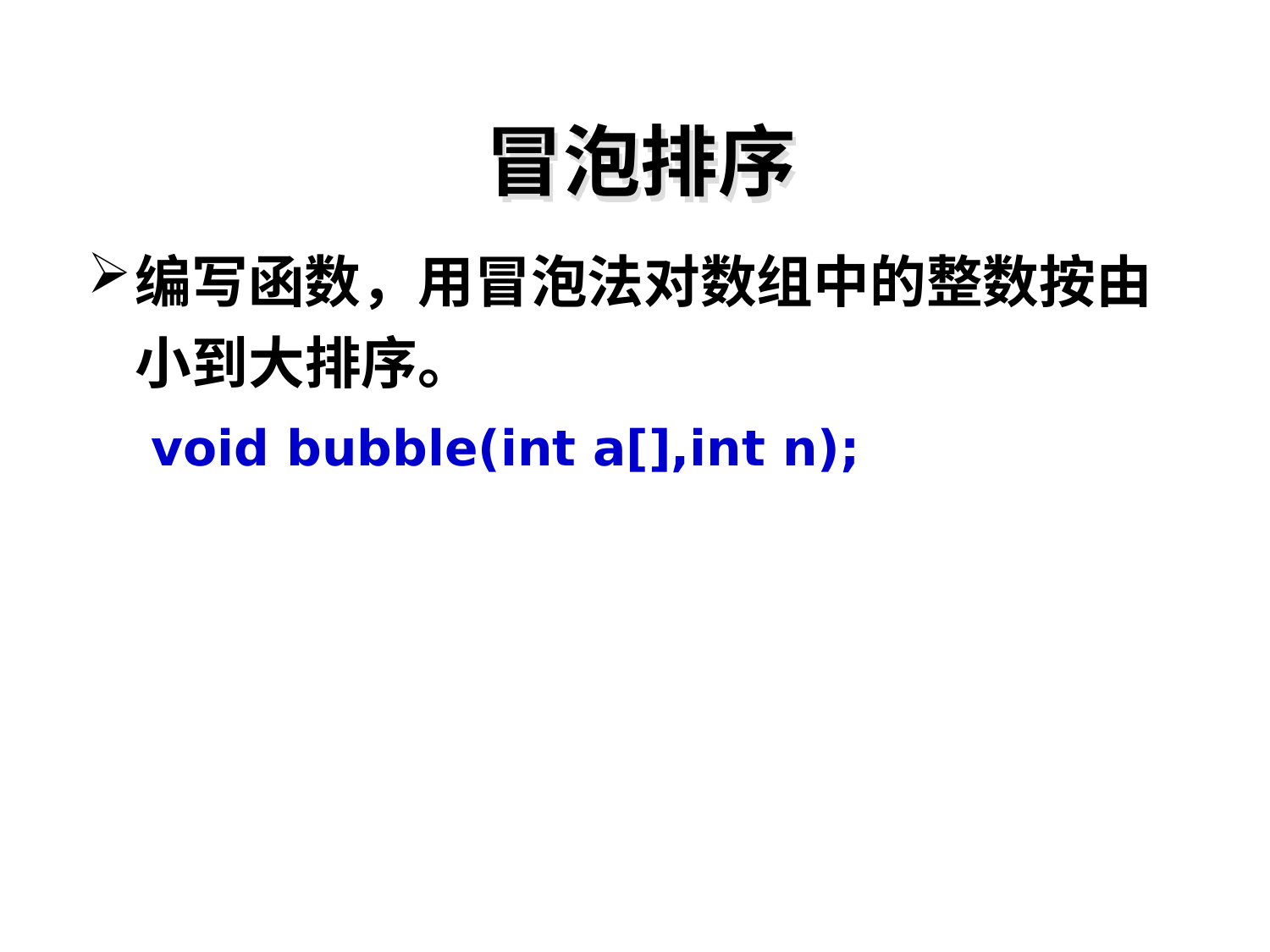

# 冒泡排序
编写函数，用冒泡法对数组中的整数按由小到大排序。
void bubble(int a[],int n);